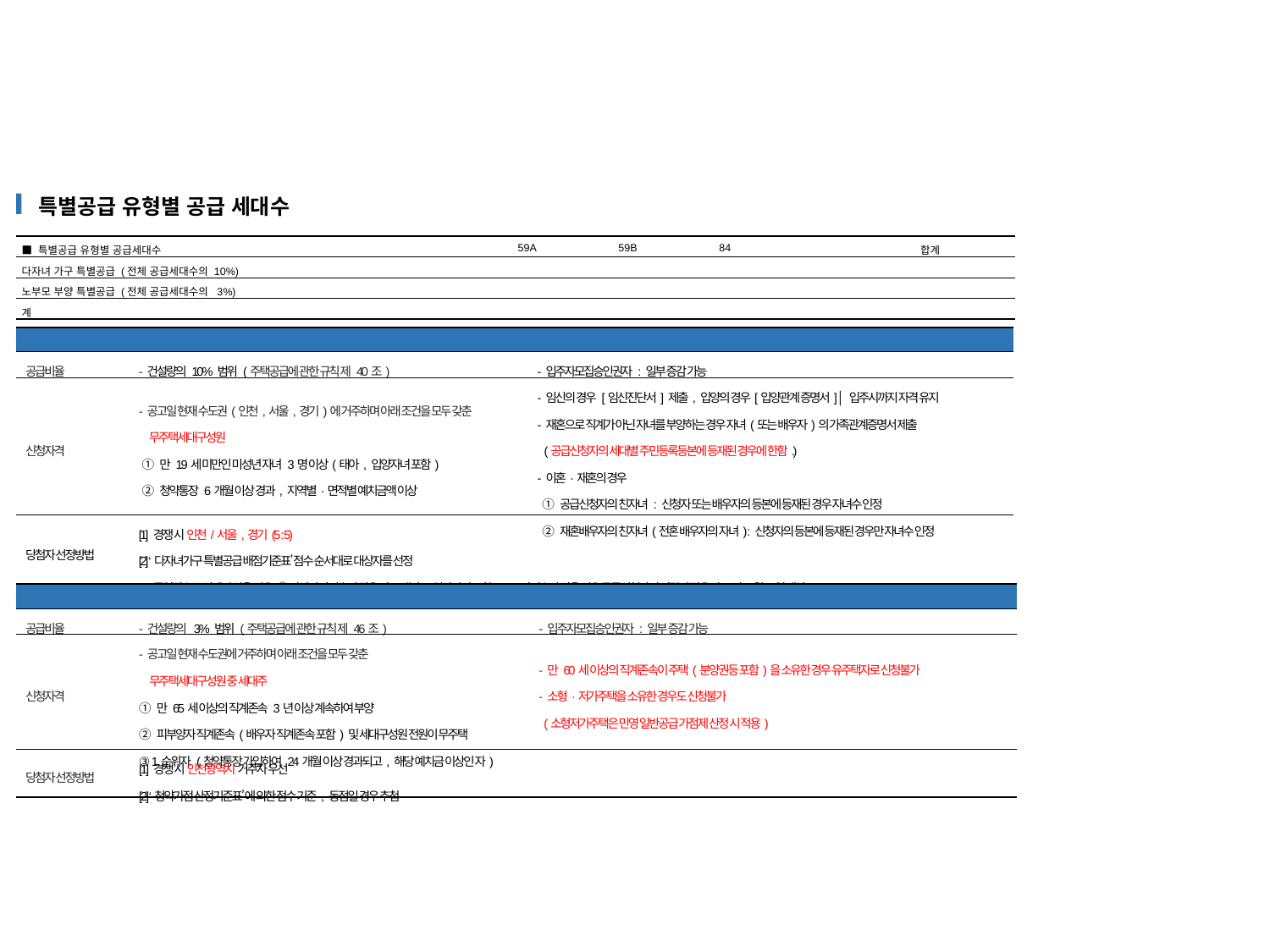

특별공급 유형별 공급 세대수

| ■ 특별공급 유형별 공급세대수 | 59A | 59B | 84 |  | 합계 |
| --- | --- | --- | --- | --- | --- |
| 다자녀 가구 특별공급 (전체 공급세대수의 10%) |  |  |  |  |  |
| 노부모 부양 특별공급 (전체 공급세대수의 3%) |  |  |  |  |  |
| 계 |  |  |  |  |  |
| ■ 다자녀 특별공급 | 내용 | 비고 |
| --- | --- | --- |
| 공급비율 | - 건설량의 10% 범위 (주택공급에 관한 규칙 제 40조) | - 입주자모집승인권자 : 일부 증감 가능 |
| 신청자격 | - 공고일 현재 수도권(인천,서울,경기)에 거주하며 아래 조건을 모두 갖춘 무주택세대구성원 ① 만 19세 미만인 미성년 자녀 3명 이상(태아, 입양자녀 포함) ② 청약통장 6개월 이상 경과, 지역별·면적별 예치금액 이상 | - 임신의 경우 [임신진단서] 제출, 입양의 경우[입양관계 증명서] │ 입주시까지 자격 유지 - 재혼으로 직계가 아닌 자녀를 부양하는 경우 자녀(또는 배우자)의 가족관계증명서 제출 (공급신청자의 세대별 주민등록등본에 등재된 경우에 한함.) - 이혼·재혼의 경우 ① 공급신청자의 친자녀 : 신청자 또는 배우자의 등본에 등재된 경우 자녀수 인정 ② 재혼배우자의 친자녀(전혼 배우자의 자녀) : 신청자의 등본에 등재된 경우만 자녀수 인정 |
| 당첨자 선정방법 | [1] 경쟁 시 인천/서울,경기(5 : 5) [2] ‘다자녀가구 특별공급 배점기준표’ 점수 순서대로 대상자를 선정 [3] 동일점수로 경쟁이 있을 경우 ① 미성년 자녀수가 많은 자(태아, 입양자녀 포함) ② 자녀수가 같을 경우 공급신청자의 연령이 많은 자(연·월·일 계산) |  |
| ■ 노부모 특별공급 | 내용 | 비고 |
| --- | --- | --- |
| 공급비율 | - 건설량의 3% 범위 (주택공급에 관한 규칙 제 46조) | - 입주자모집승인권자 : 일부 증감 가능 |
| 신청자격 | - 공고일 현재 수도권에 거주하며 아래 조건을 모두 갖춘 무주택세대구성원 중 세대주 ① 만 65세 이상의 직계존속 3년 이상 계속하여 부양 ② 피부양자 직계존속(배우자 직계존속 포함) 및 세대구성원 전원이 무주택 ③ 1순위자 (청약통장 가입하여 24개월 이상 경과되고, 해당 예치금 이상인 자) | - 만 60세 이상의 직계존속이 주택(분양권등 포함)을 소유한 경우 유주택자로 신청불가 - 소형·저가주택을 소유한 경우도 신청불가 (소형저가주택은 민영 일반공급 가점제 산정 시 적용) |
| 당첨자 선정방법 | [1] 경쟁 시 인천광역시 거주자 우선 [2] ‘청약가점 산정기준표’ 에 의한 점수 기준, 동점일 경우 추첨 |  |